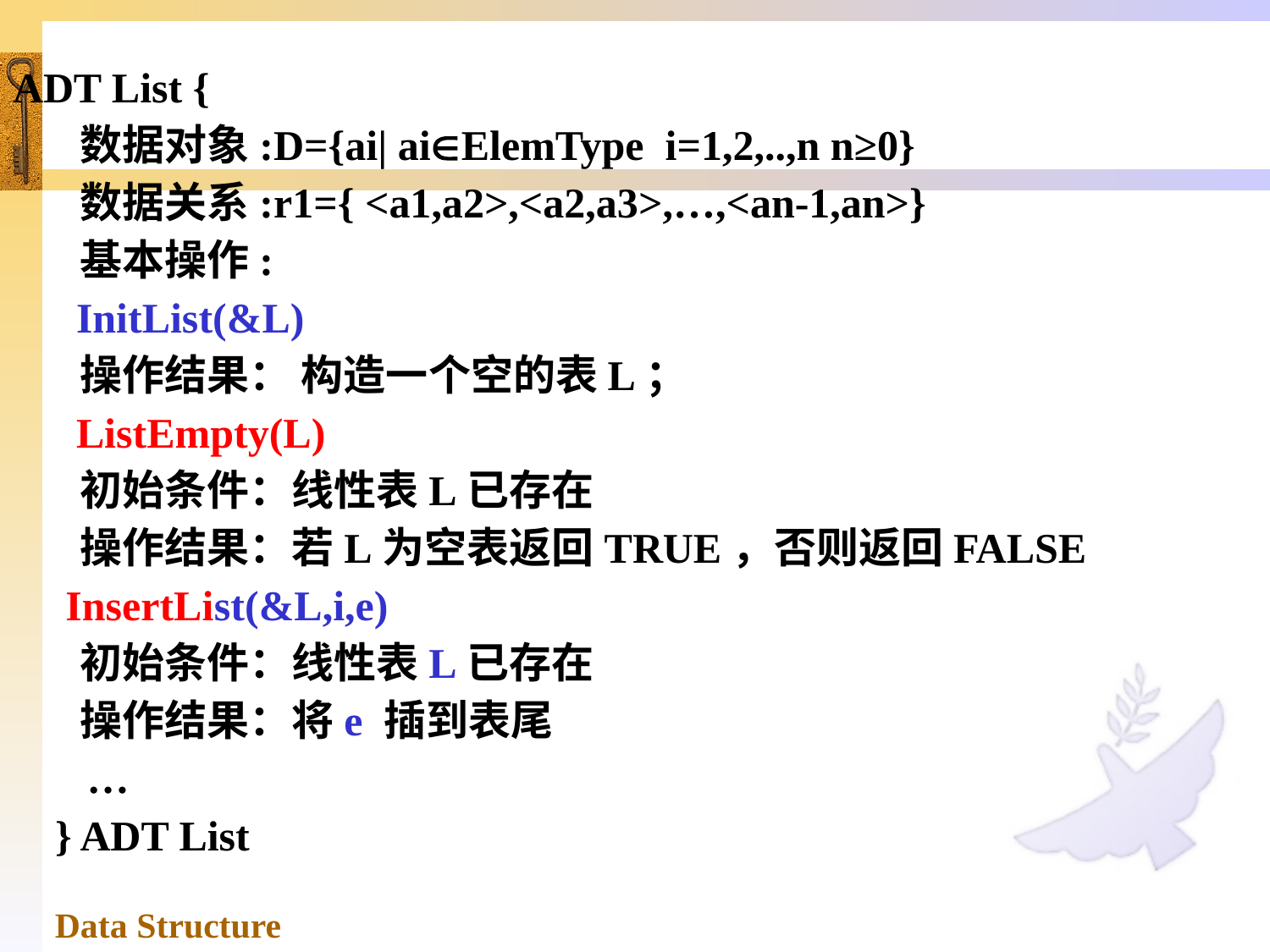

ADT List {
      数据对象:D={ai| ai∈ElemType  i=1,2,..,n n≥0}
      数据关系:r1={ <a1,a2>,<a2,a3>,…,<an-1,an>}
      基本操作:
      InitList(&L)
      操作结果： 构造一个空的表L；
      ListEmpty(L)
      初始条件：线性表L已存在
      操作结果：若L为空表返回TRUE，否则返回FALSE
     InsertList(&L,i,e)
      初始条件：线性表L已存在
      操作结果：将e 插到表尾
       …
    } ADT List